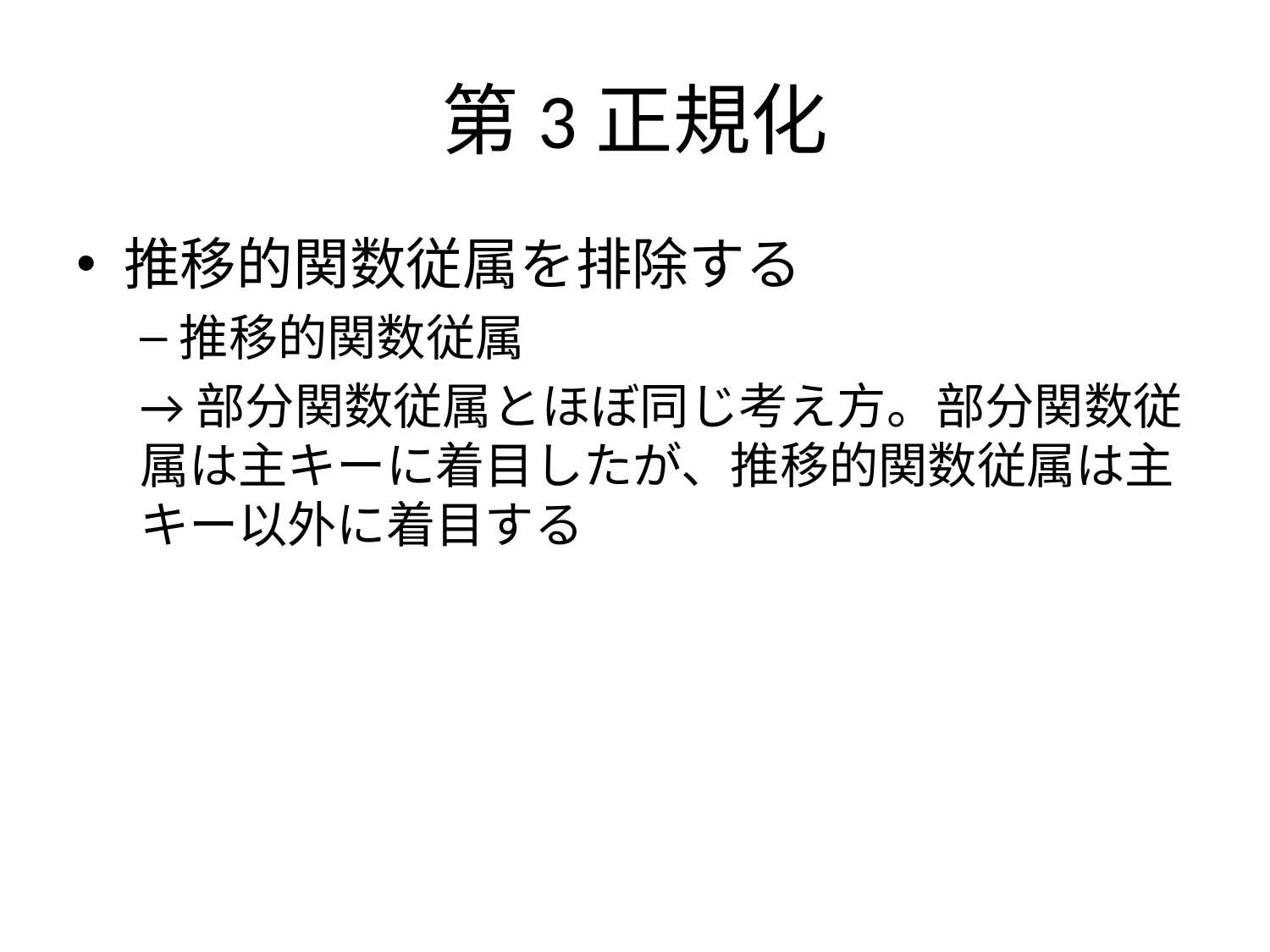

# 第3正規化
推移的関数従属を排除する
推移的関数従属
→部分関数従属とほぼ同じ考え方。部分関数従属は主キーに着目したが、推移的関数従属は主キー以外に着目する